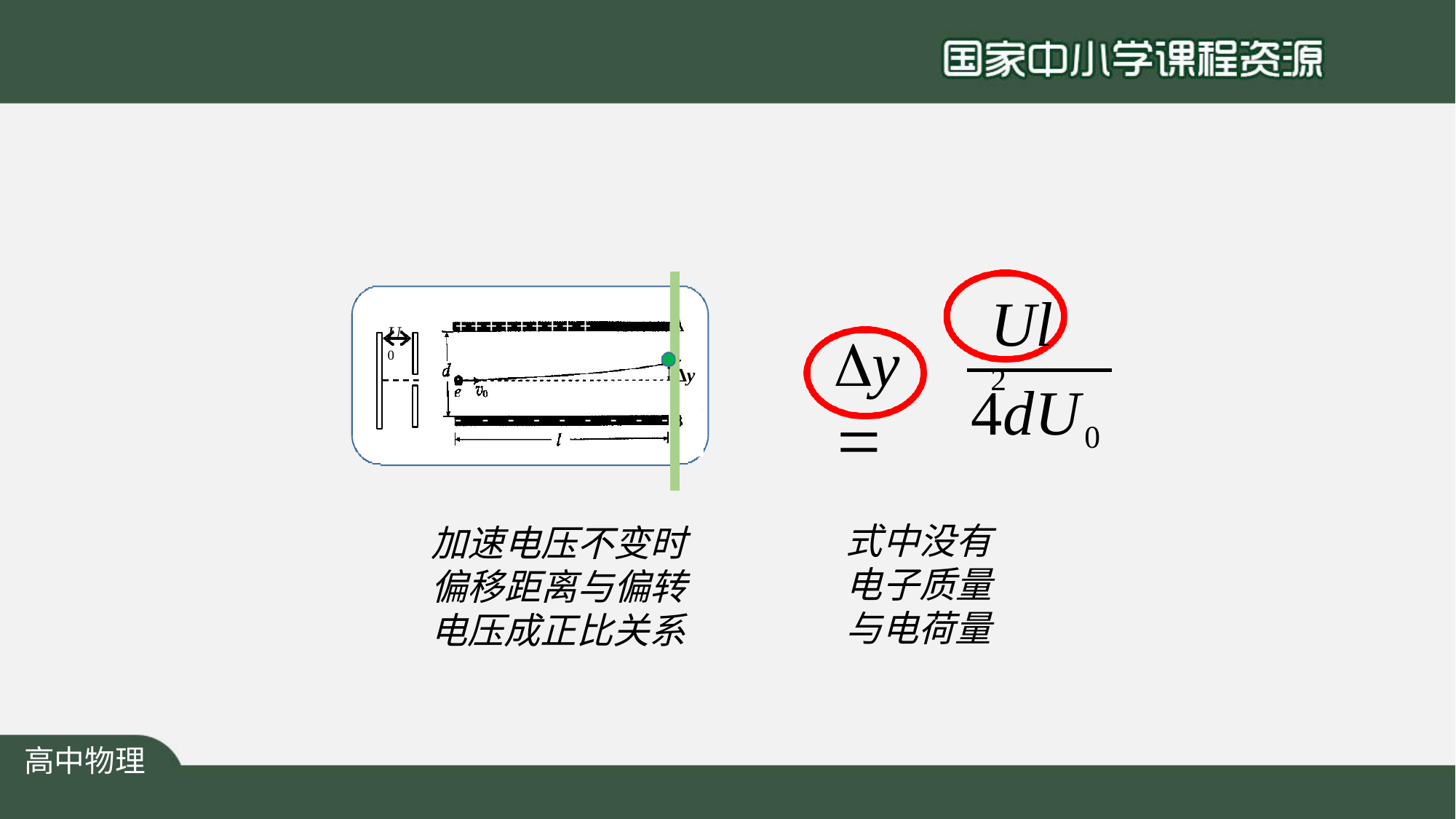

# Ul 2

U0
L
m -
Δy U，d
+ + + + + + + + +

Δy =

，e

Δy
Δy

4dU0

-	-	-	-	-	-	-	-	-

式中没有 电子质量 与电荷量
加速电压不变时 偏移距离与偏转 电压成正比关系
高中物理